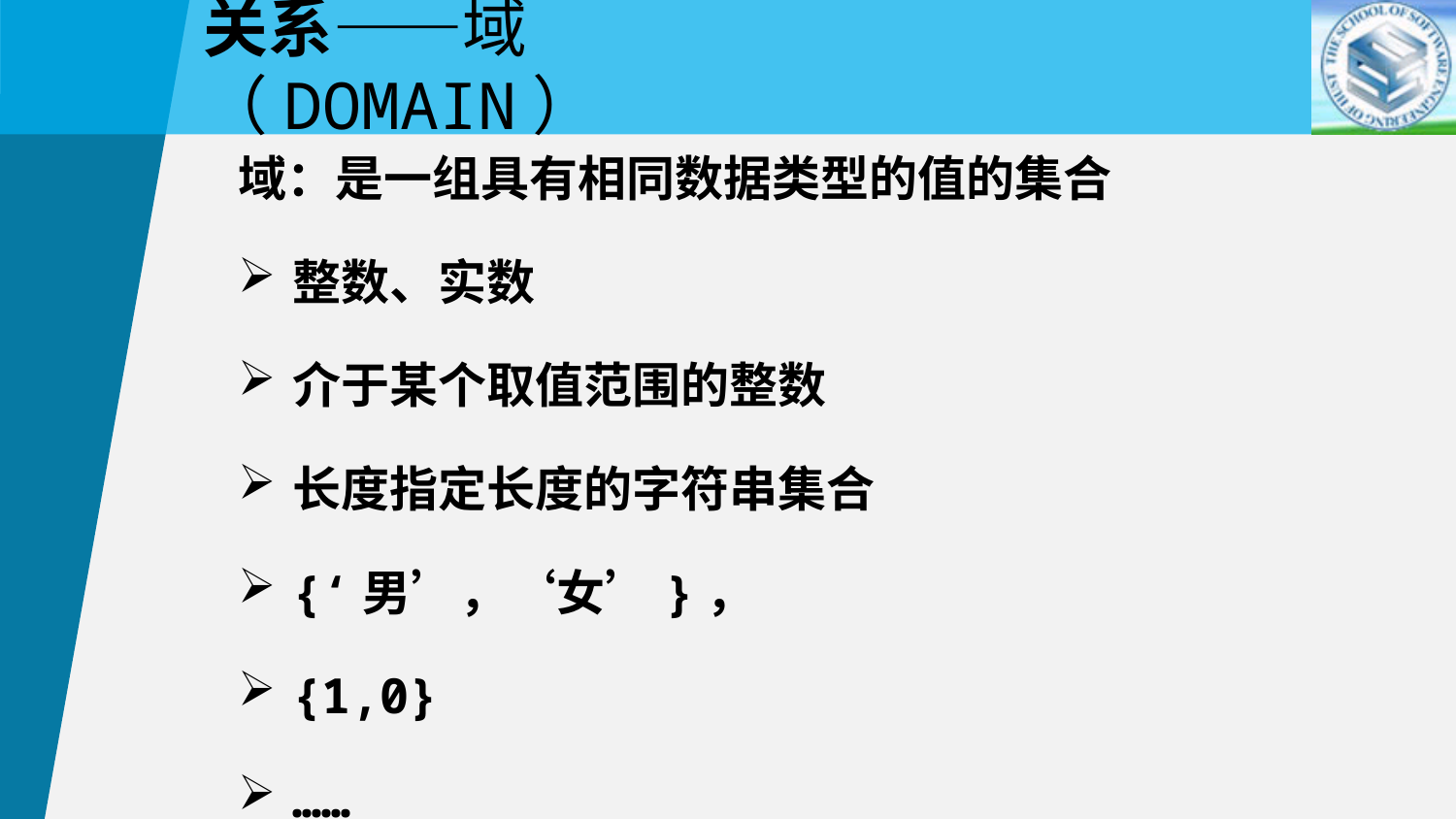

关系——域（Domain）
域：是一组具有相同数据类型的值的集合
整数、实数
介于某个取值范围的整数
长度指定长度的字符串集合
{‘男’，‘女’}，
{1,0}
……